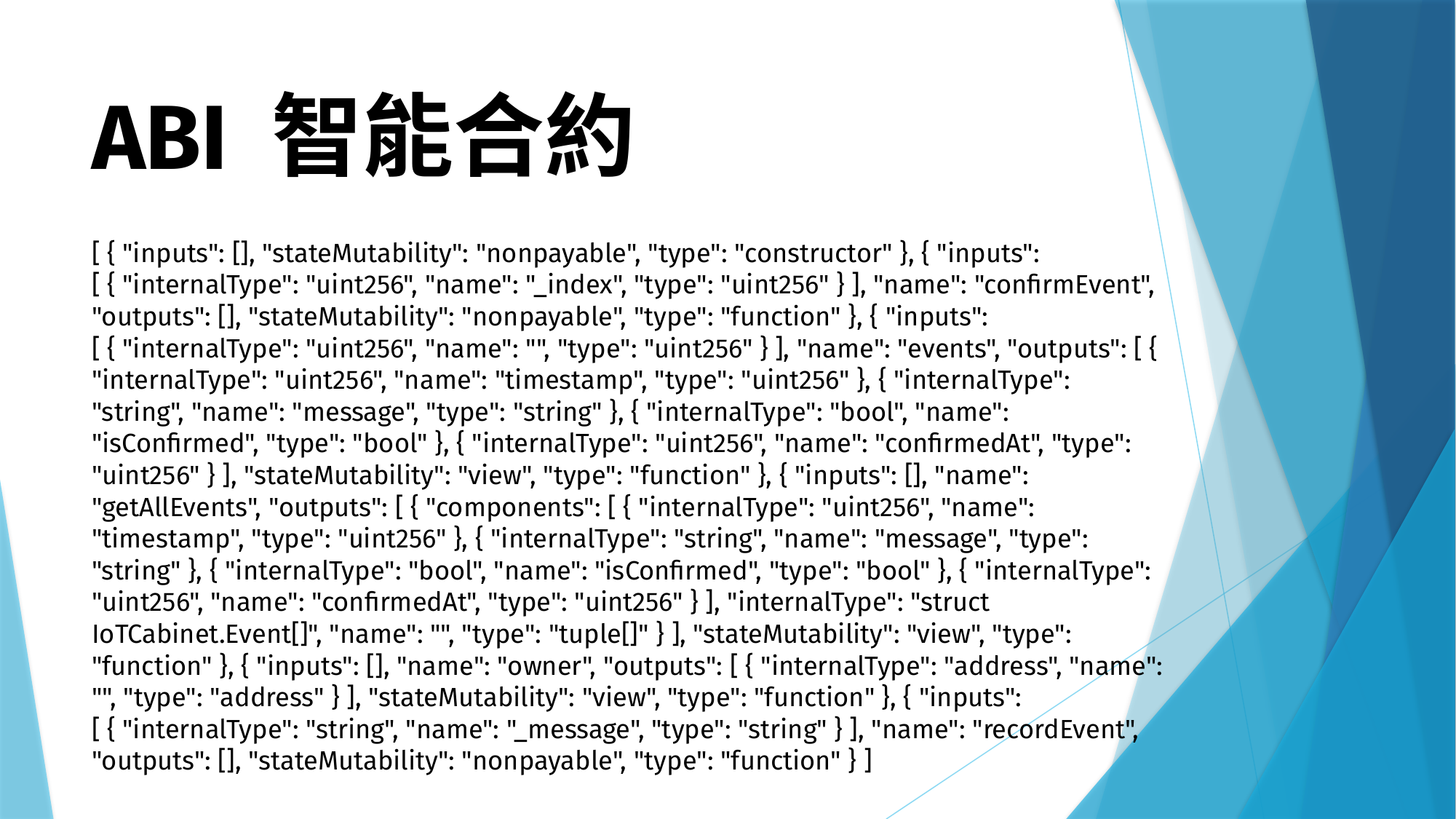

# ABI 智能合約
[ { "inputs": [], "stateMutability": "nonpayable", "type": "constructor" }, { "inputs": [ { "internalType": "uint256", "name": "_index", "type": "uint256" } ], "name": "confirmEvent", "outputs": [], "stateMutability": "nonpayable", "type": "function" }, { "inputs": [ { "internalType": "uint256", "name": "", "type": "uint256" } ], "name": "events", "outputs": [ { "internalType": "uint256", "name": "timestamp", "type": "uint256" }, { "internalType": "string", "name": "message", "type": "string" }, { "internalType": "bool", "name": "isConfirmed", "type": "bool" }, { "internalType": "uint256", "name": "confirmedAt", "type": "uint256" } ], "stateMutability": "view", "type": "function" }, { "inputs": [], "name": "getAllEvents", "outputs": [ { "components": [ { "internalType": "uint256", "name": "timestamp", "type": "uint256" }, { "internalType": "string", "name": "message", "type": "string" }, { "internalType": "bool", "name": "isConfirmed", "type": "bool" }, { "internalType": "uint256", "name": "confirmedAt", "type": "uint256" } ], "internalType": "struct IoTCabinet.Event[]", "name": "", "type": "tuple[]" } ], "stateMutability": "view", "type": "function" }, { "inputs": [], "name": "owner", "outputs": [ { "internalType": "address", "name": "", "type": "address" } ], "stateMutability": "view", "type": "function" }, { "inputs": [ { "internalType": "string", "name": "_message", "type": "string" } ], "name": "recordEvent", "outputs": [], "stateMutability": "nonpayable", "type": "function" } ]